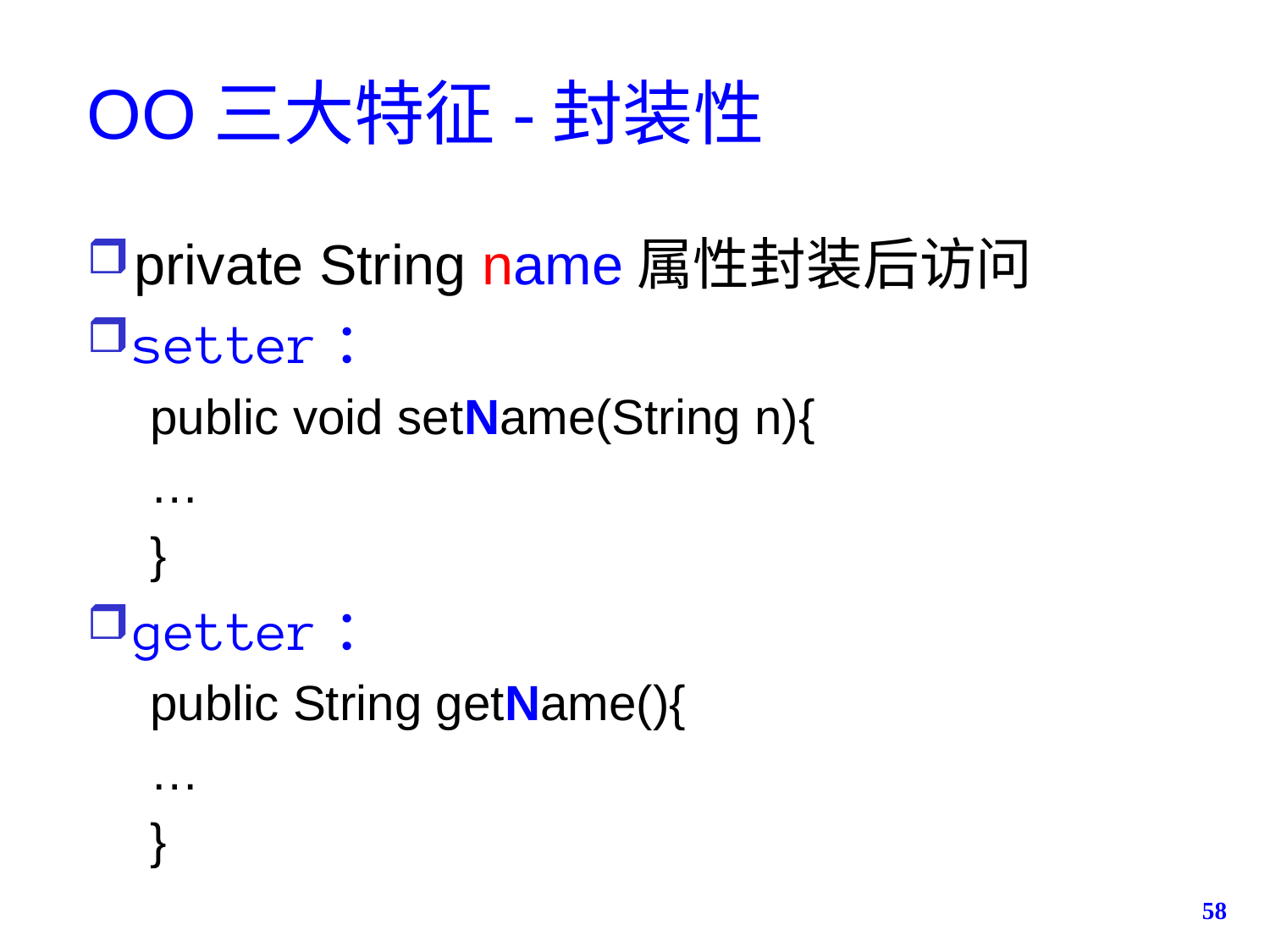

# OO三大特征-封装性
private String name属性封装后访问
setter：
public void setName(String n){
…
}
getter：
public String getName(){
…
}
58